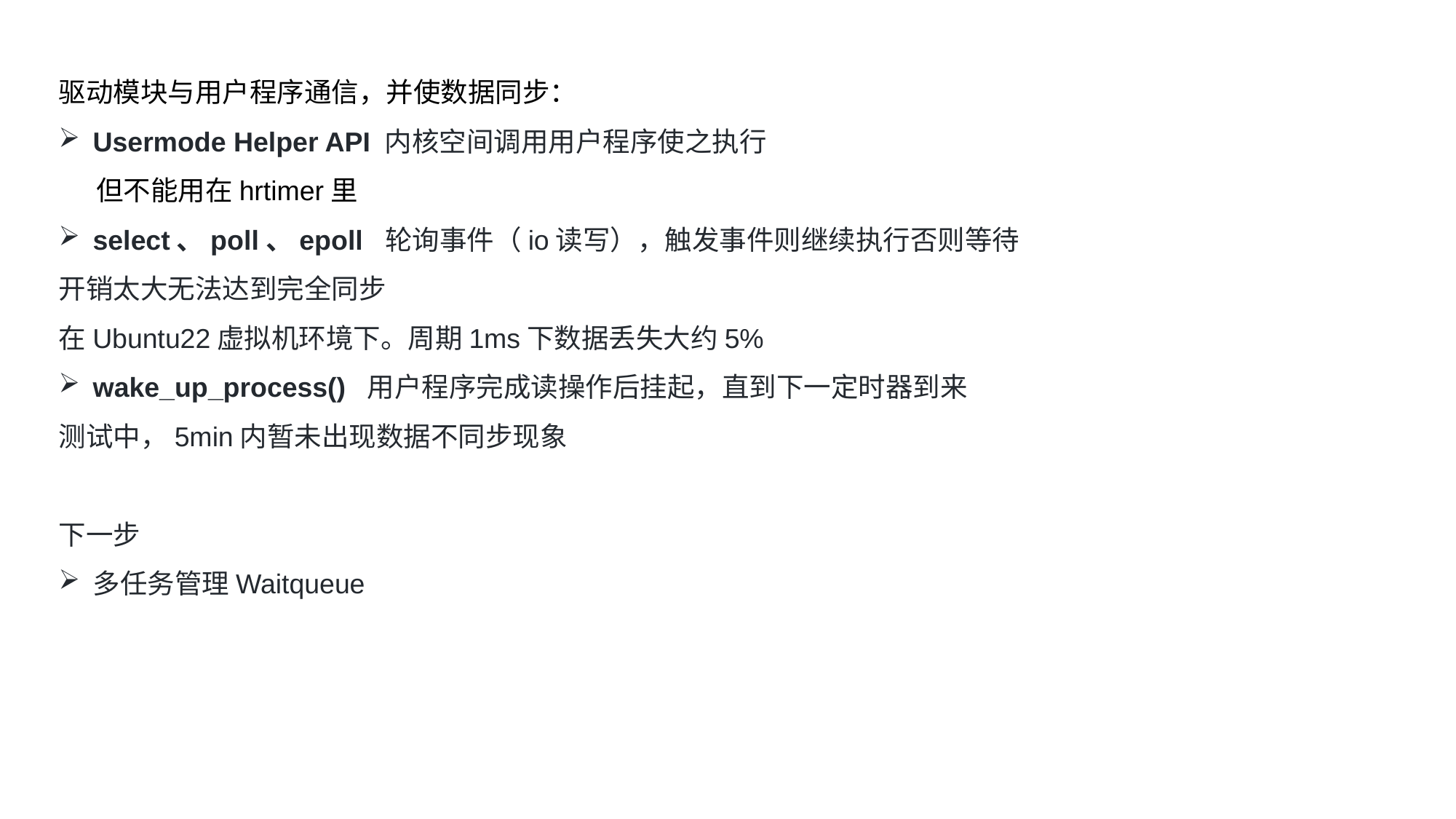

驱动模块与用户程序通信，并使数据同步：
Usermode Helper API 内核空间调用用户程序使之执行
     但不能用在hrtimer里
select、poll、epoll  轮询事件（io读写），触发事件则继续执行否则等待
开销太大无法达到完全同步
在Ubuntu22虚拟机环境下。周期1ms下数据丢失大约5%
wake_up_process()  用户程序完成读操作后挂起，直到下一定时器到来
测试中，5min内暂未出现数据不同步现象

下一步
多任务管理Waitqueue